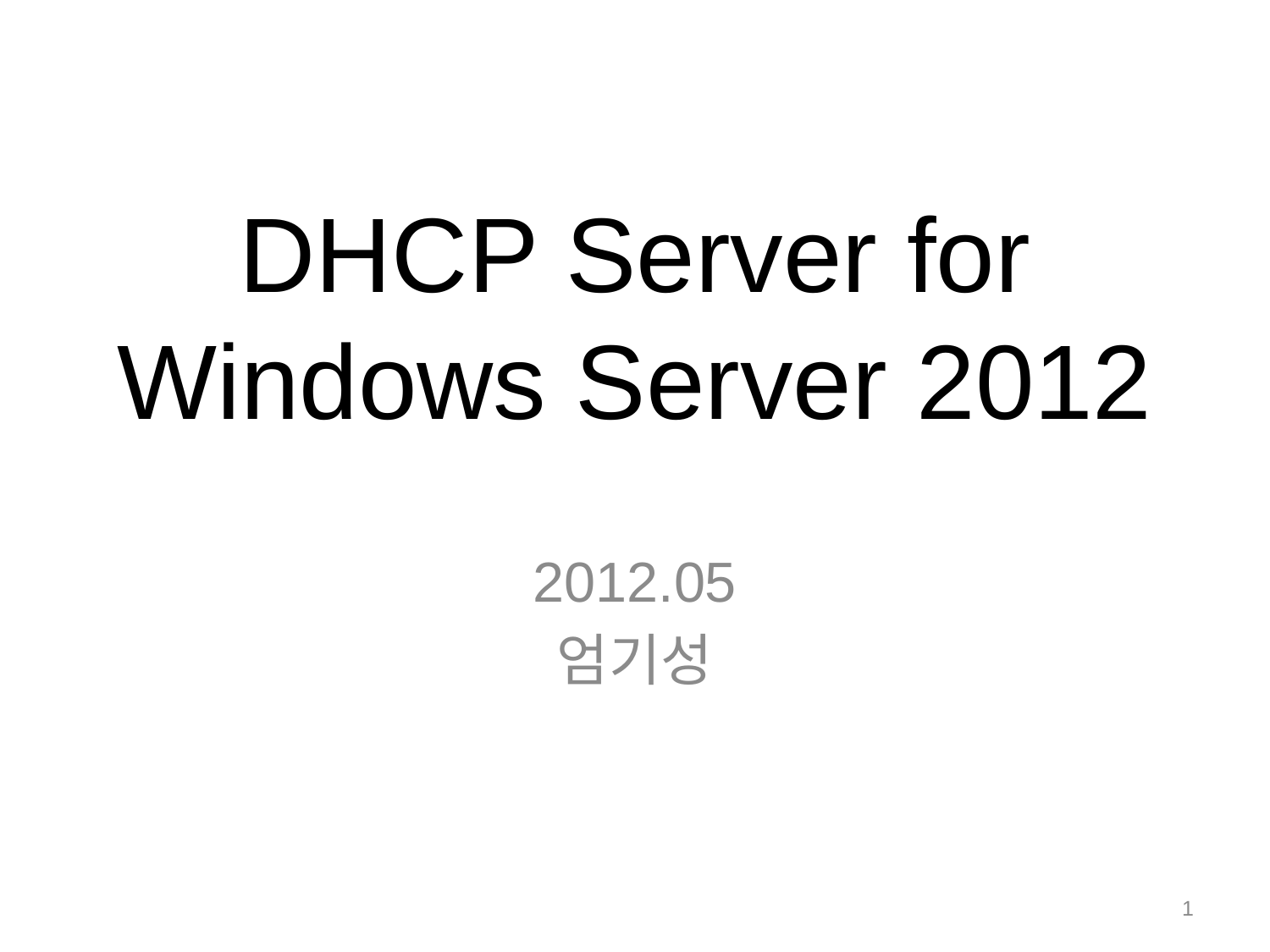

# DHCP Server for Windows Server 2012
2012.05
엄기성
1